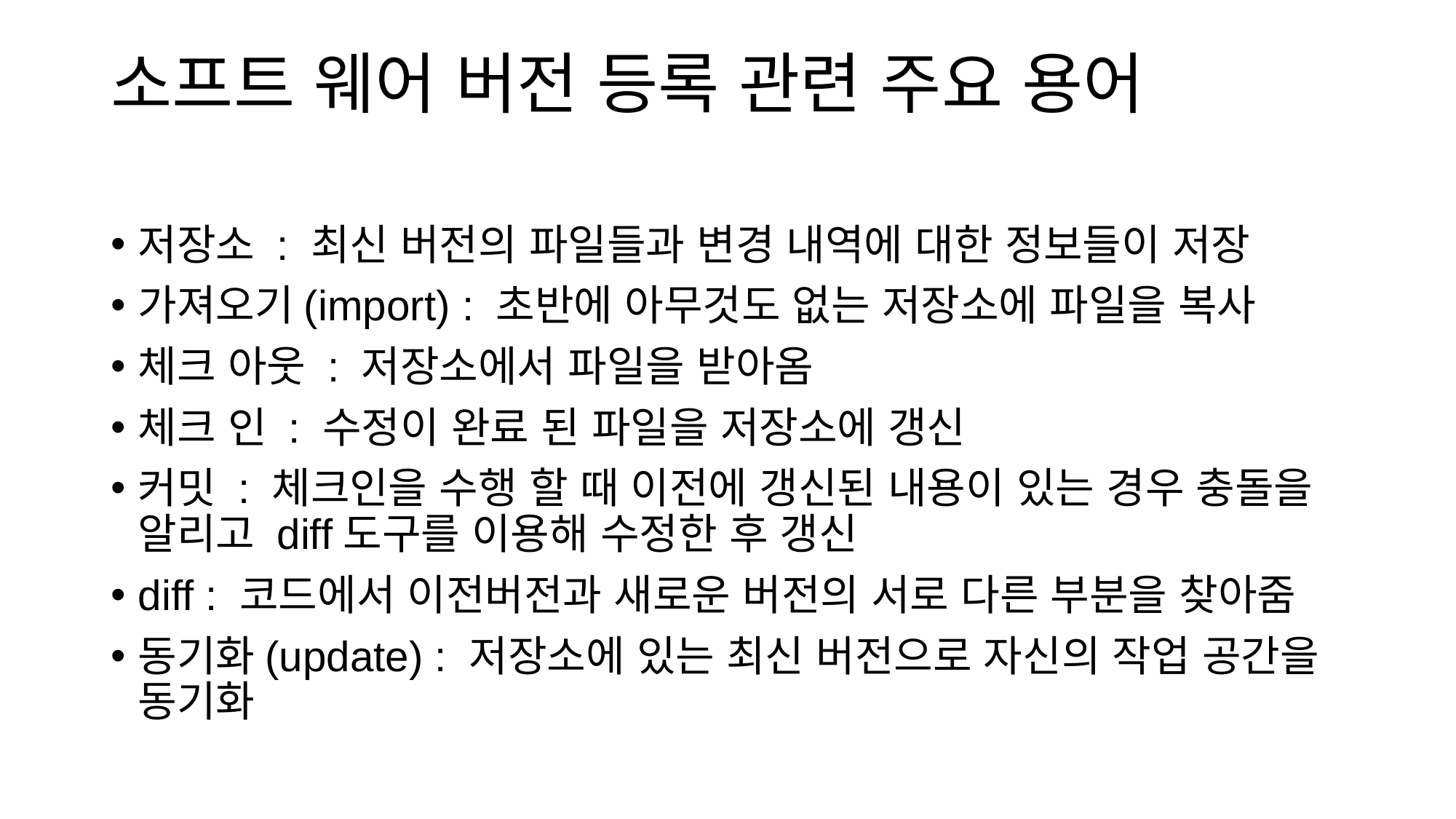

# 소프트 웨어 버전 등록 관련 주요 용어

저장소 : 최신 버전의 파일들과 변경 내역에 대한 정보들이 저장
가져오기(import) : 초반에 아무것도 없는 저장소에 파일을 복사
체크 아웃 : 저장소에서 파일을 받아옴
체크 인 : 수정이 완료 된 파일을 저장소에 갱신
커밋 : 체크인을 수행 할 때 이전에 갱신된 내용이 있는 경우 충돌을 알리고 diff도구를 이용해 수정한 후 갱신
diff : 코드에서 이전버전과 새로운 버전의 서로 다른 부분을 찾아줌
동기화(update) : 저장소에 있는 최신 버전으로 자신의 작업 공간을 동기화